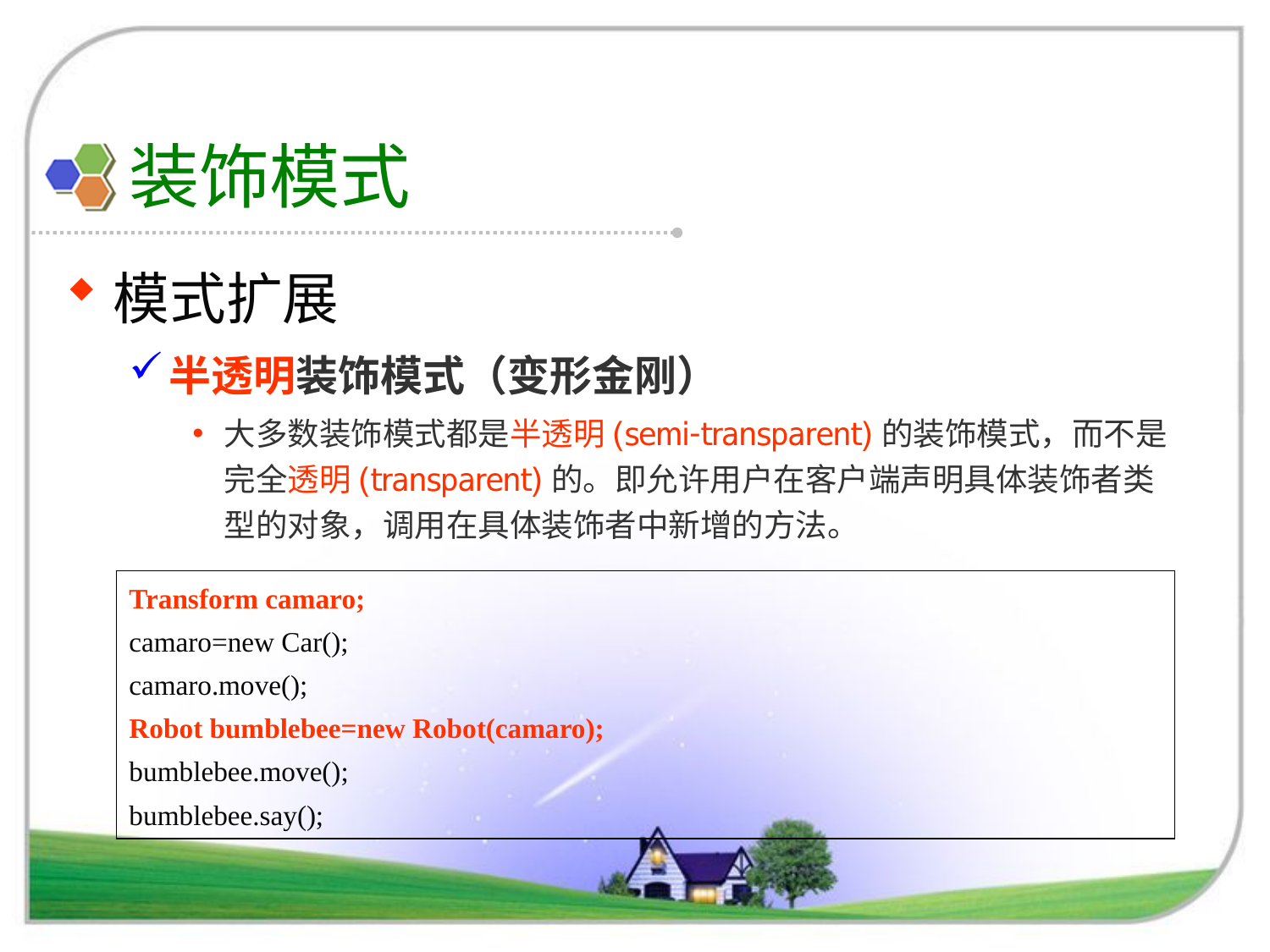

# 装饰模式
模式扩展
半透明装饰模式（变形金刚）
大多数装饰模式都是半透明(semi-transparent)的装饰模式，而不是完全透明(transparent)的。即允许用户在客户端声明具体装饰者类型的对象，调用在具体装饰者中新增的方法。
| Transform camaro; camaro=new Car(); camaro.move(); Robot bumblebee=new Robot(camaro); bumblebee.move(); bumblebee.say(); |
| --- |